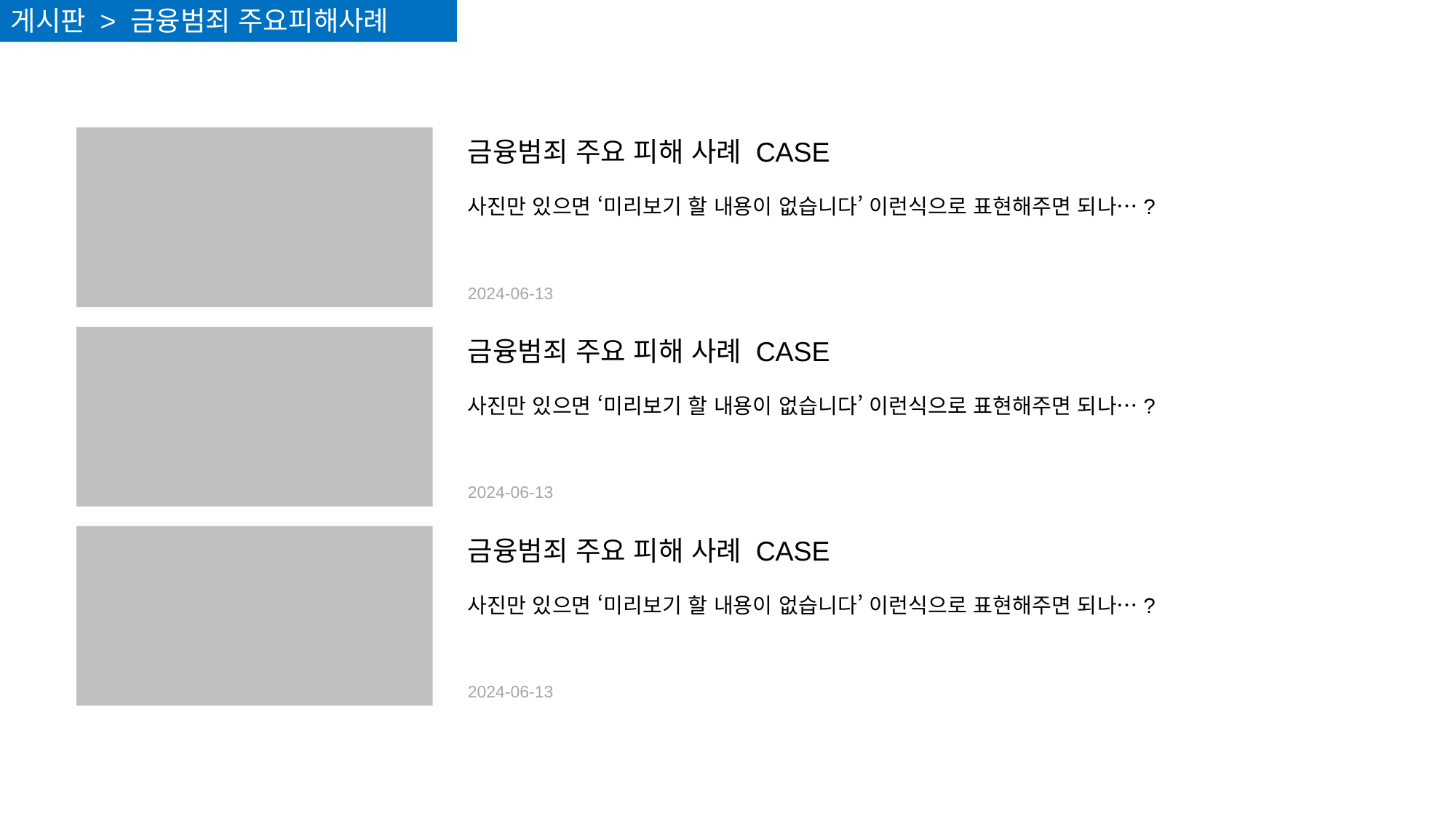

게시판 > 금융범죄 주요피해사례

금융범죄 주요 피해 사례 CASE
사진만 있으면 ‘미리보기 할 내용이 없습니다’ 이런식으로 표현해주면 되나…?
2024-06-13

금융범죄 주요 피해 사례 CASE
사진만 있으면 ‘미리보기 할 내용이 없습니다’ 이런식으로 표현해주면 되나…?
2024-06-13

금융범죄 주요 피해 사례 CASE
사진만 있으면 ‘미리보기 할 내용이 없습니다’ 이런식으로 표현해주면 되나…?
2024-06-13